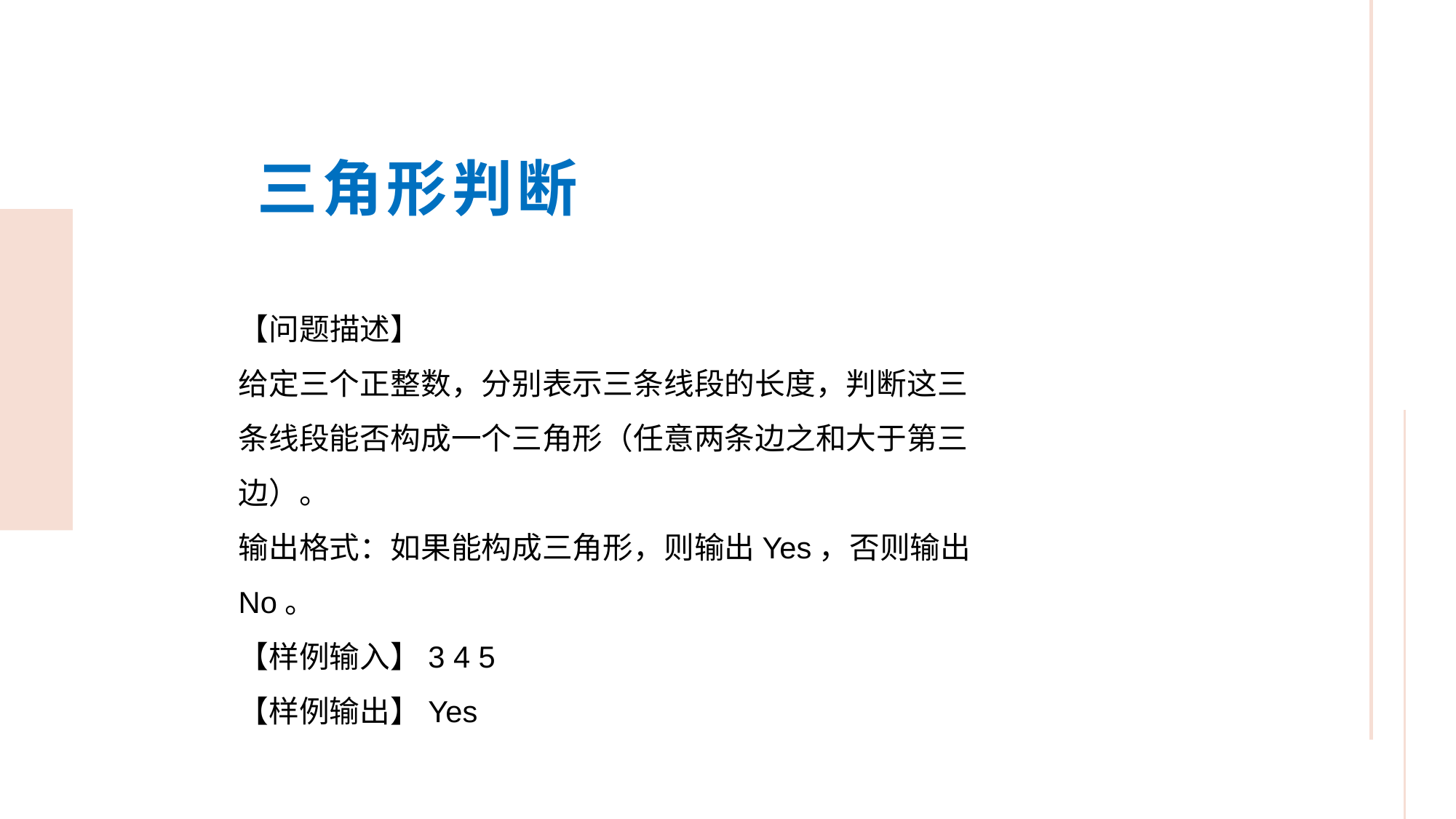

三角形判断
【问题描述】
给定三个正整数，分别表示三条线段的长度，判断这三条线段能否构成一个三角形（任意两条边之和大于第三边）。
输出格式：如果能构成三角形，则输出Yes，否则输出No。
【样例输入】3 4 5
【样例输出】Yes